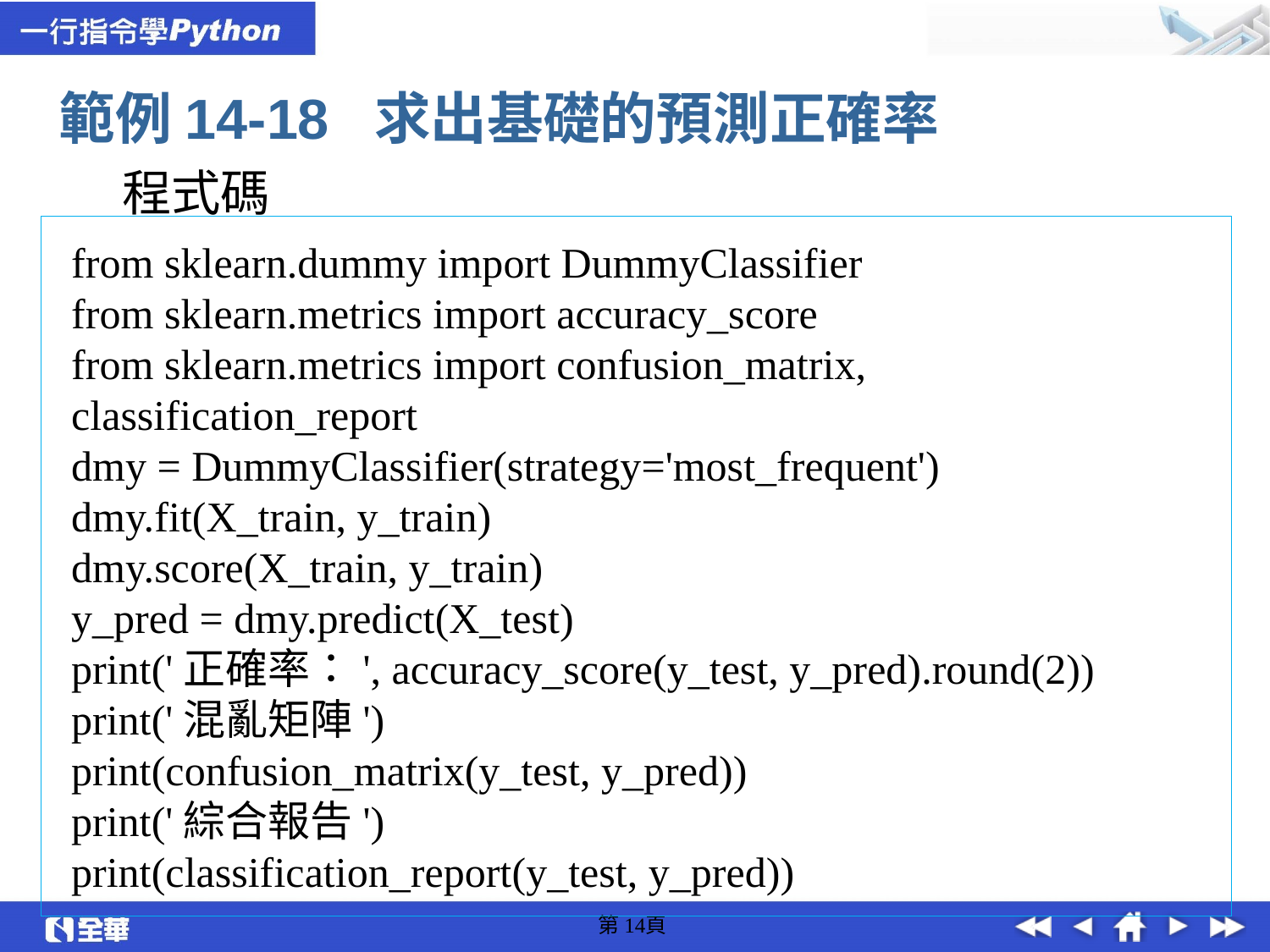

範例14-18  求出基礎的預測正確率
程式碼
from sklearn.dummy import DummyClassifier
from sklearn.metrics import accuracy_score
from sklearn.metrics import confusion_matrix, classification_report
dmy = DummyClassifier(strategy='most_frequent')
dmy.fit(X_train, y_train)
dmy.score(X_train, y_train)
y_pred = dmy.predict(X_test)
print('正確率：', accuracy_score(y_test, y_pred).round(2))
print('混亂矩陣')
print(confusion_matrix(y_test, y_pred))
print('綜合報告')
print(classification_report(y_test, y_pred))